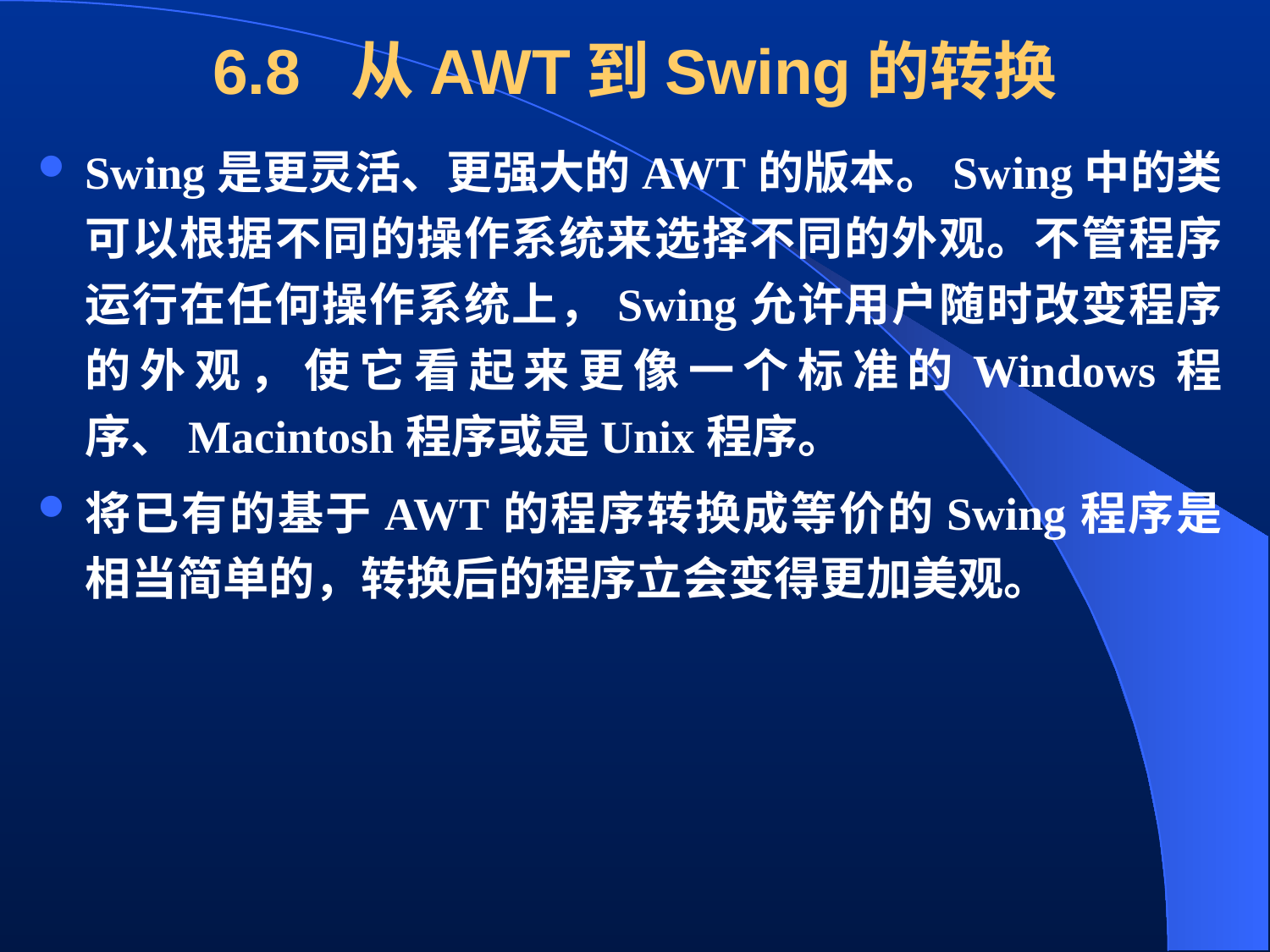

# 6.8  从AWT到Swing的转换
Swing是更灵活、更强大的AWT的版本。Swing中的类可以根据不同的操作系统来选择不同的外观。不管程序运行在任何操作系统上，Swing允许用户随时改变程序的外观，使它看起来更像一个标准的Windows程序、Macintosh程序或是Unix程序。
将已有的基于AWT的程序转换成等价的Swing程序是相当简单的，转换后的程序立会变得更加美观。